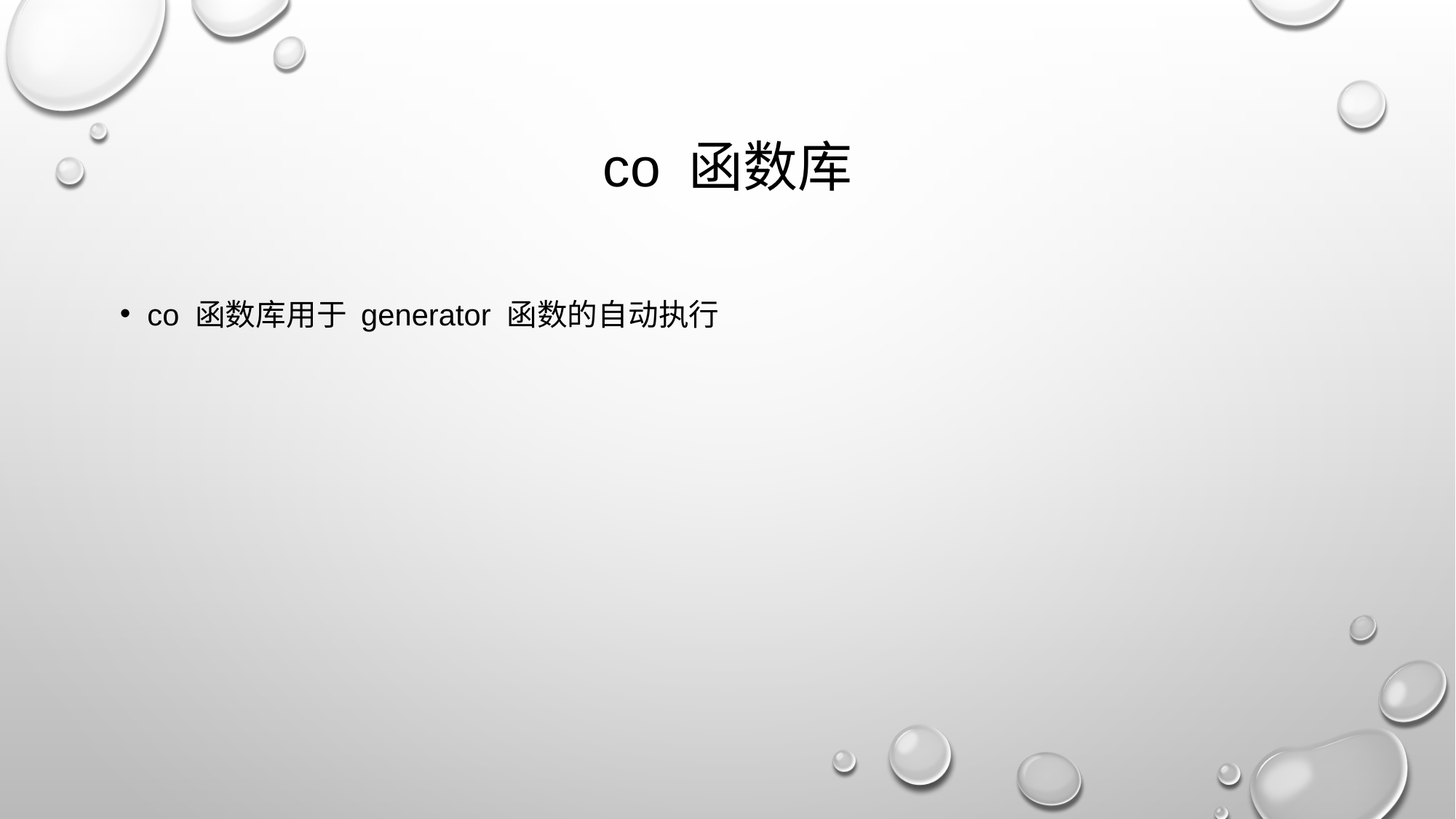

# co 函数库
co 函数库用于 generator 函数的自动执行